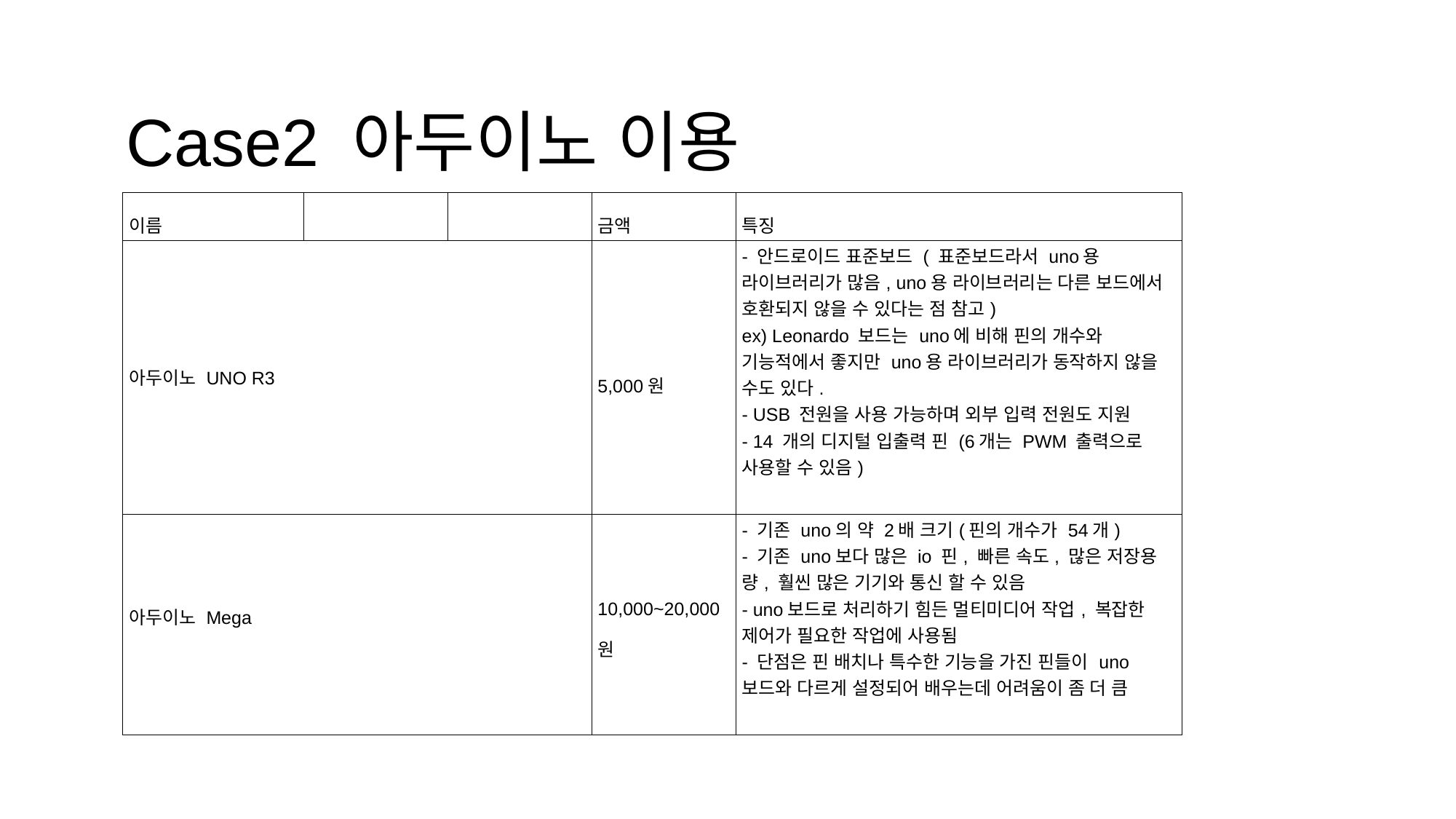

Case2 아두이노 이용
| 이름 |  |  | 금액 | 특징 |
| --- | --- | --- | --- | --- |
| 아두이노 UNO R3 |  |  | 5,000원 | - 안드로이드 표준보드 ( 표준보드라서 uno용 라이브러리가 많음, uno용 라이브러리는 다른 보드에서 호환되지 않을 수 있다는 점 참고) ex) Leonardo 보드는 uno에 비해 핀의 개수와 기능적에서 좋지만 uno용 라이브러리가 동작하지 않을 수도 있다. - USB 전원을 사용 가능하며 외부 입력 전원도 지원 - 14 개의 디지털 입출력 핀 (6개는 PWM 출력으로 사용할 수 있음) |
| 아두이노 Mega |  |  | 10,000~20,000원 | - 기존 uno의 약 2배 크기(핀의 개수가 54개) - 기존 uno보다 많은 io 핀, 빠른 속도, 많은 저장용량, 훨씬 많은 기기와 통신 할 수 있음 - uno보드로 처리하기 힘든 멀티미디어 작업, 복잡한 제어가 필요한 작업에 사용됨 - 단점은 핀 배치나 특수한 기능을 가진 핀들이 uno보드와 다르게 설정되어 배우는데 어려움이 좀 더 큼 |